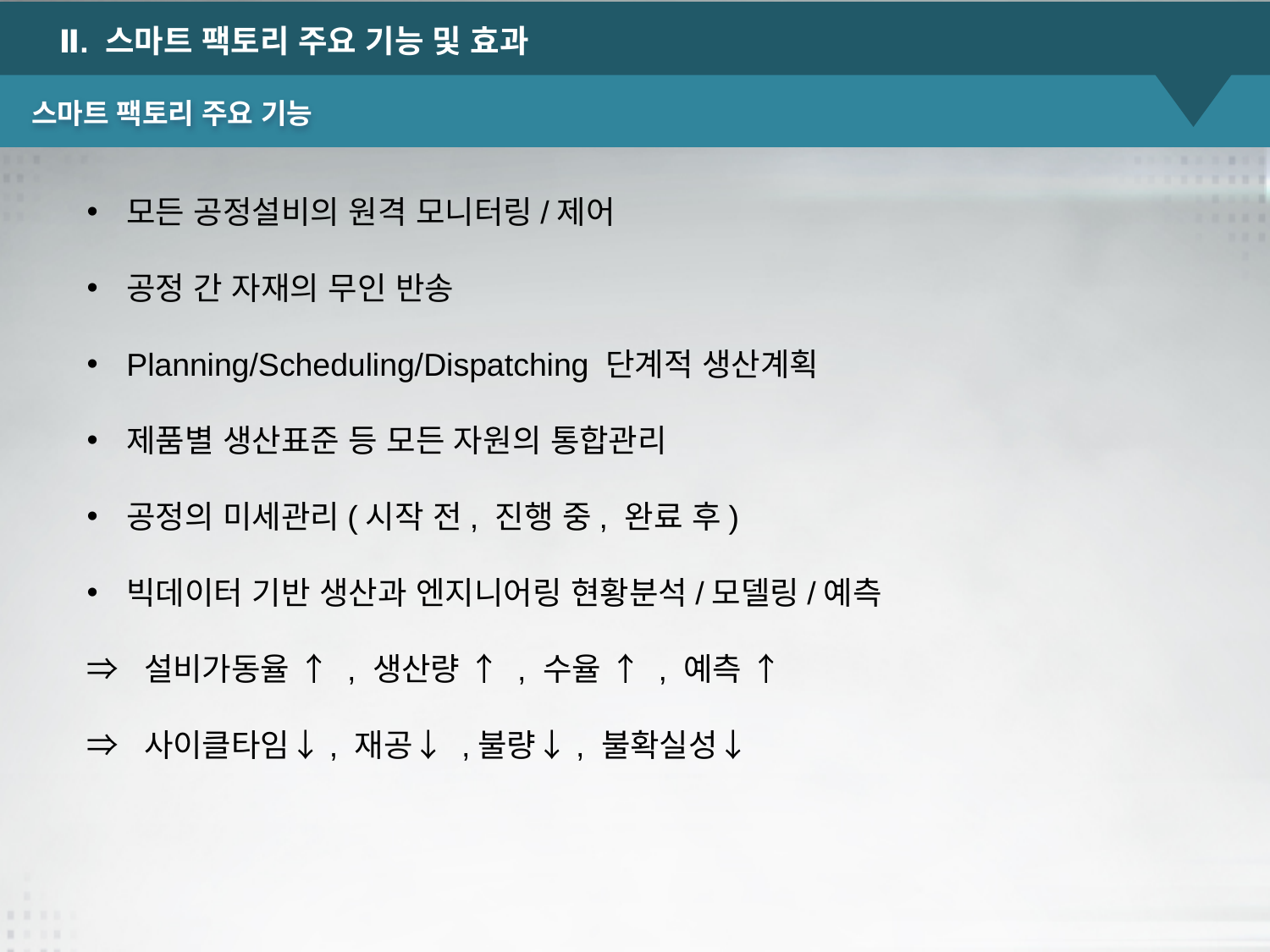

Ⅱ. 스마트 팩토리 주요 기능 및 효과
# 스마트 팩토리 주요 기능
모든 공정설비의 원격 모니터링/제어

공정 간 자재의 무인 반송

Planning/Scheduling/Dispatching 단계적 생산계획

제품별 생산표준 등 모든 자원의 통합관리

공정의 미세관리(시작 전, 진행 중, 완료 후)

빅데이터 기반 생산과 엔지니어링 현황분석/모델링/예측

⇒  설비가동율 ↑ , 생산량 ↑ , 수율 ↑ , 예측 ↑

⇒  사이클타임↓, 재공↓ ,불량↓, 불확실성↓